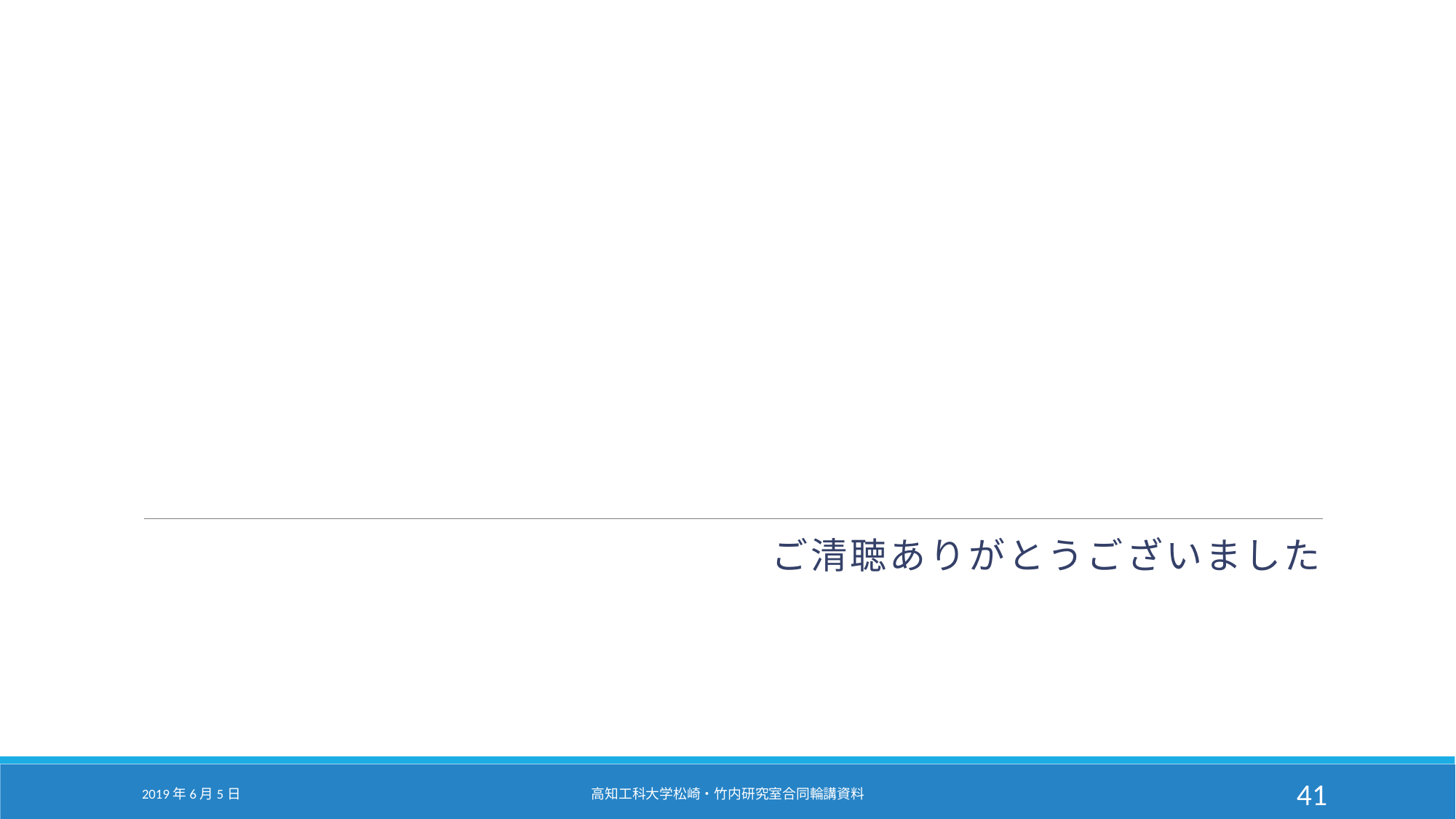

ご清聴ありがとうございました
2019年6月5日
高知工科大学松崎・竹内研究室合同輪講資料
41